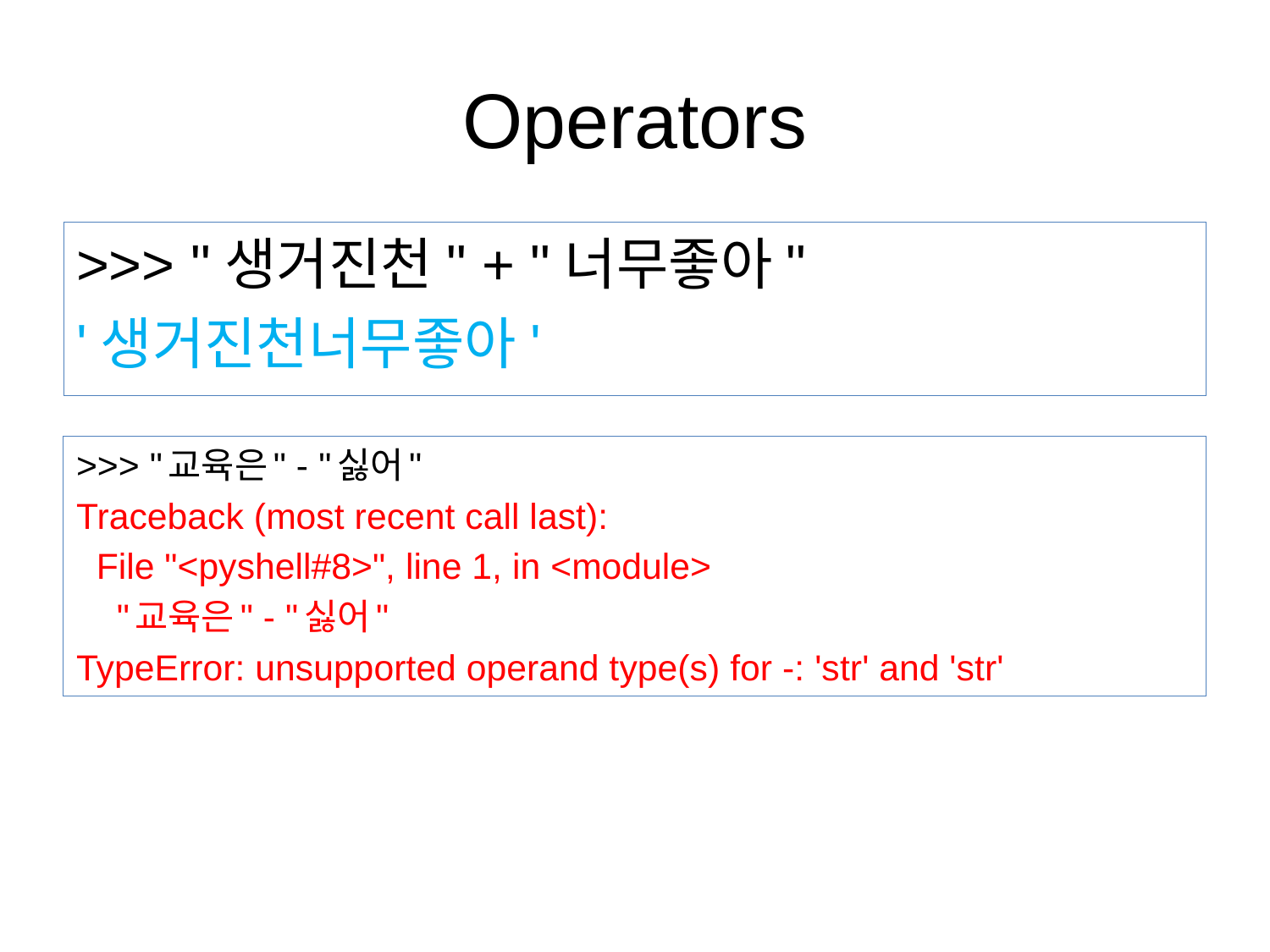

# Operators
>>> "생거진천" + "너무좋아"
'생거진천너무좋아'
>>> "교육은" - "싫어"
Traceback (most recent call last):
  File "<pyshell#8>", line 1, in <module>
    "교육은" - "싫어"
TypeError: unsupported operand type(s) for -: 'str' and 'str'